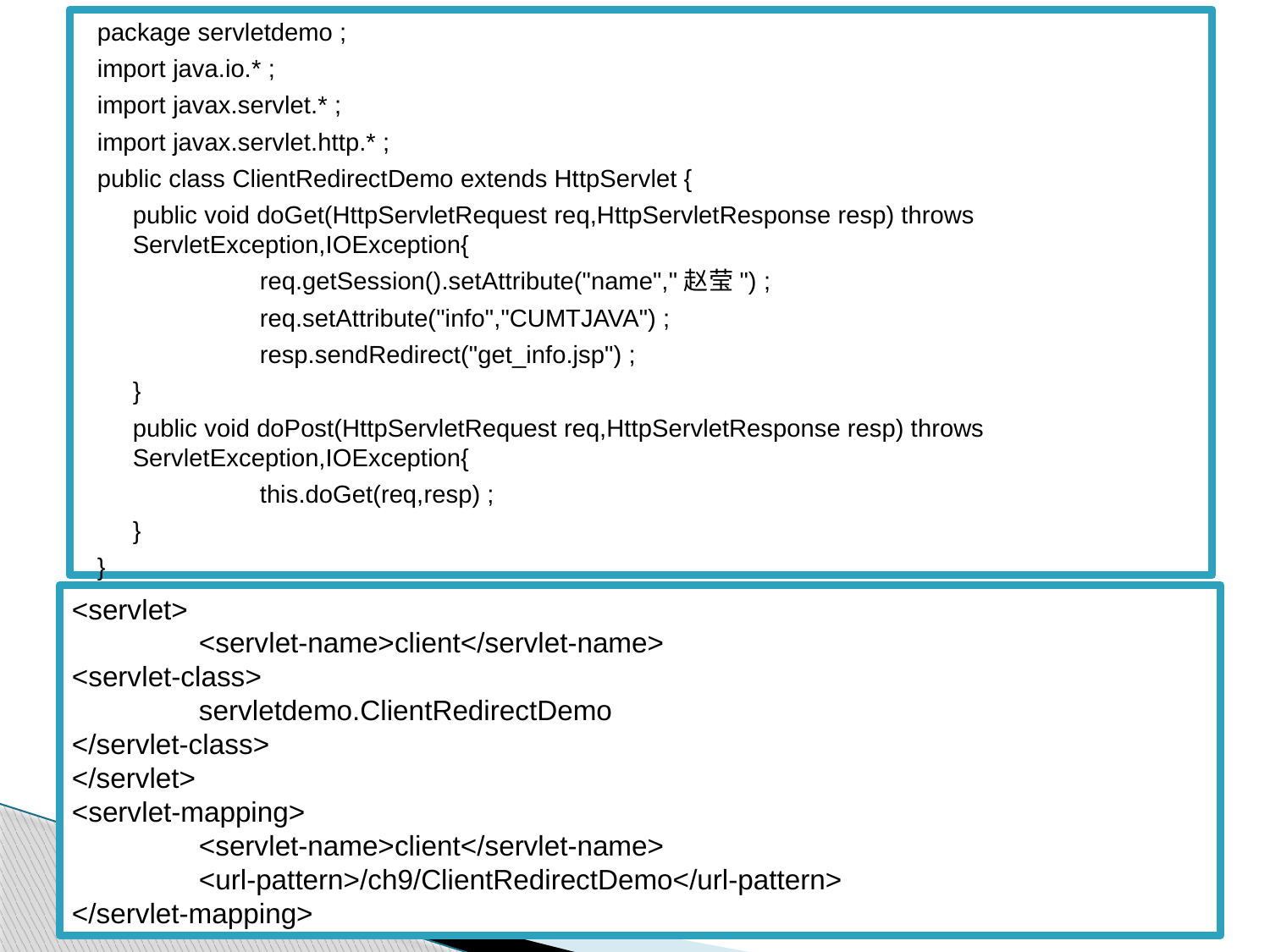

package servletdemo ;
import java.io.* ;
import javax.servlet.* ;
import javax.servlet.http.* ;
public class ClientRedirectDemo extends HttpServlet {
	public void doGet(HttpServletRequest req,HttpServletResponse resp) throws ServletException,IOException{
		req.getSession().setAttribute("name","赵莹") ;
		req.setAttribute("info","CUMTJAVA") ;
		resp.sendRedirect("get_info.jsp") ;
	}
	public void doPost(HttpServletRequest req,HttpServletResponse resp) throws ServletException,IOException{
		this.doGet(req,resp) ;
	}
}
<servlet>
	<servlet-name>client</servlet-name>
<servlet-class>
	servletdemo.ClientRedirectDemo
</servlet-class>
</servlet>
<servlet-mapping>
	<servlet-name>client</servlet-name>
	<url-pattern>/ch9/ClientRedirectDemo</url-pattern>
</servlet-mapping>